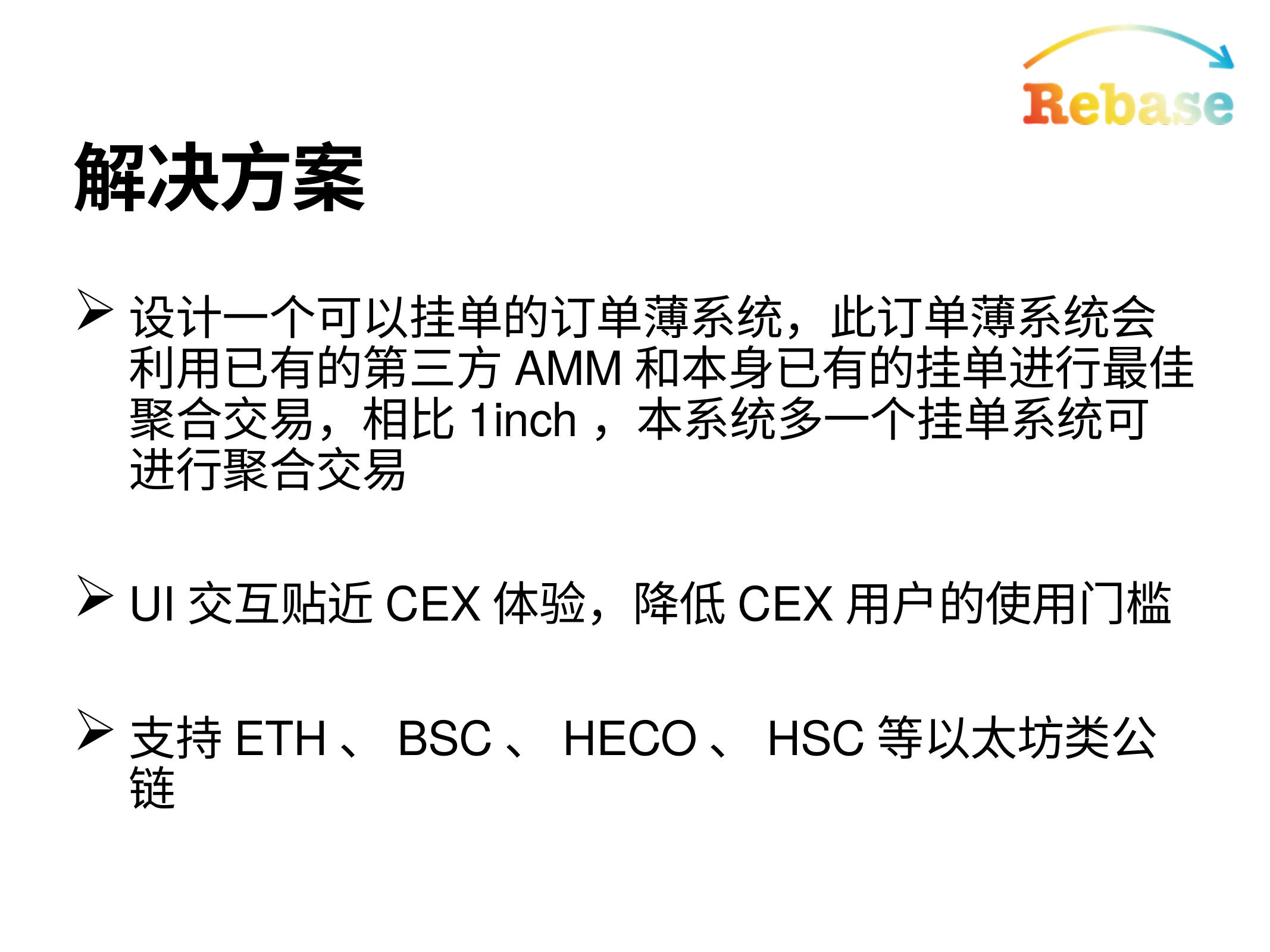

# 解决方案
设计一个可以挂单的订单薄系统，此订单薄系统会利用已有的第三方AMM和本身已有的挂单进行最佳聚合交易，相比1inch，本系统多一个挂单系统可进行聚合交易

UI交互贴近CEX体验，降低CEX用户的使用门槛

支持ETH、BSC、HECO、HSC等以太坊类公链